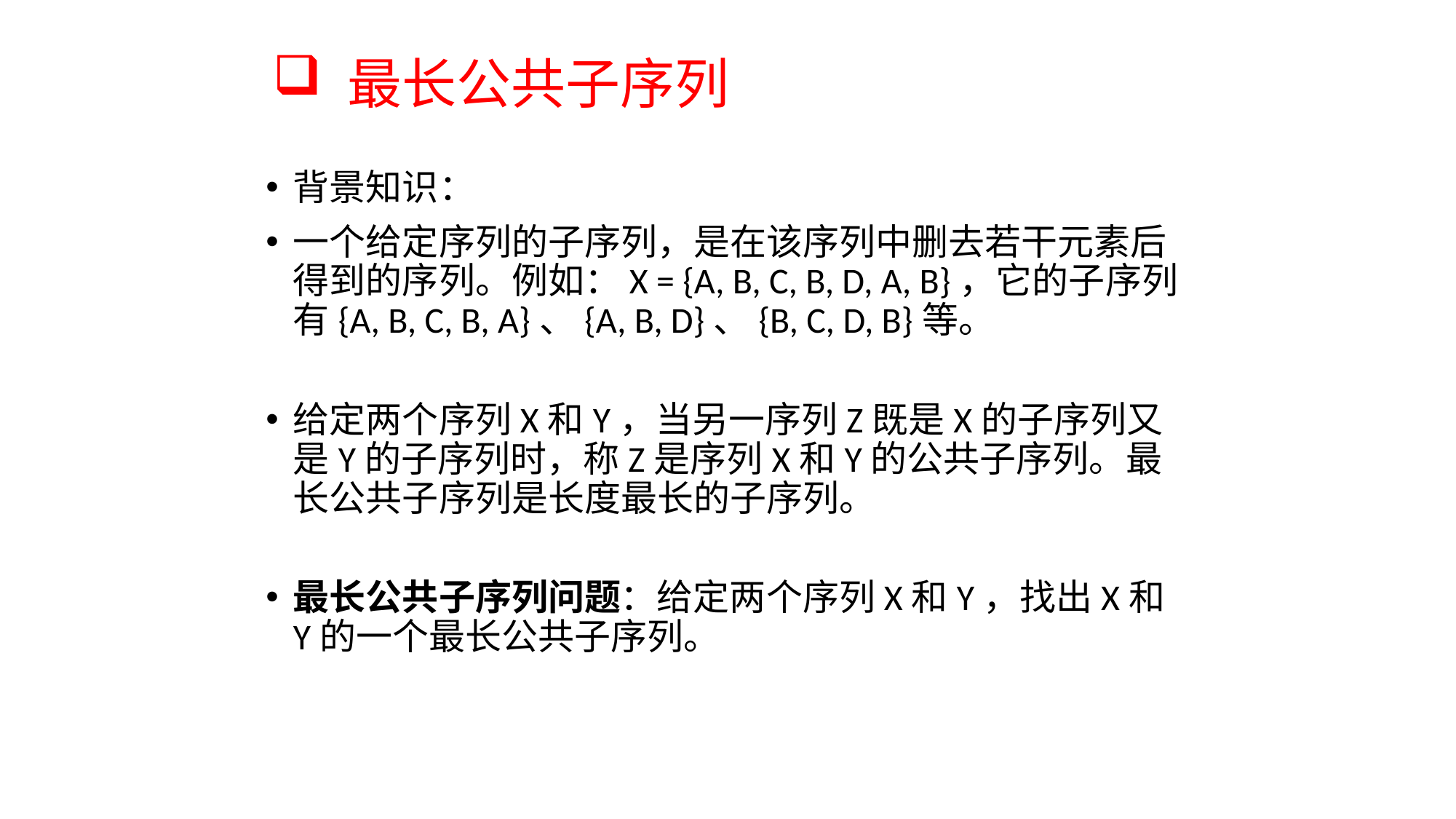

# 最长公共子序列
背景知识：
一个给定序列的子序列，是在该序列中删去若干元素后得到的序列。例如：X = {A, B, C, B, D, A, B}，它的子序列有{A, B, C, B, A}、{A, B, D}、{B, C, D, B}等。

给定两个序列X和Y，当另一序列Z既是X的子序列又是Y的子序列时，称Z是序列X和Y的公共子序列。最长公共子序列是长度最长的子序列。

最长公共子序列问题：给定两个序列X和Y，找出X和Y的一个最长公共子序列。